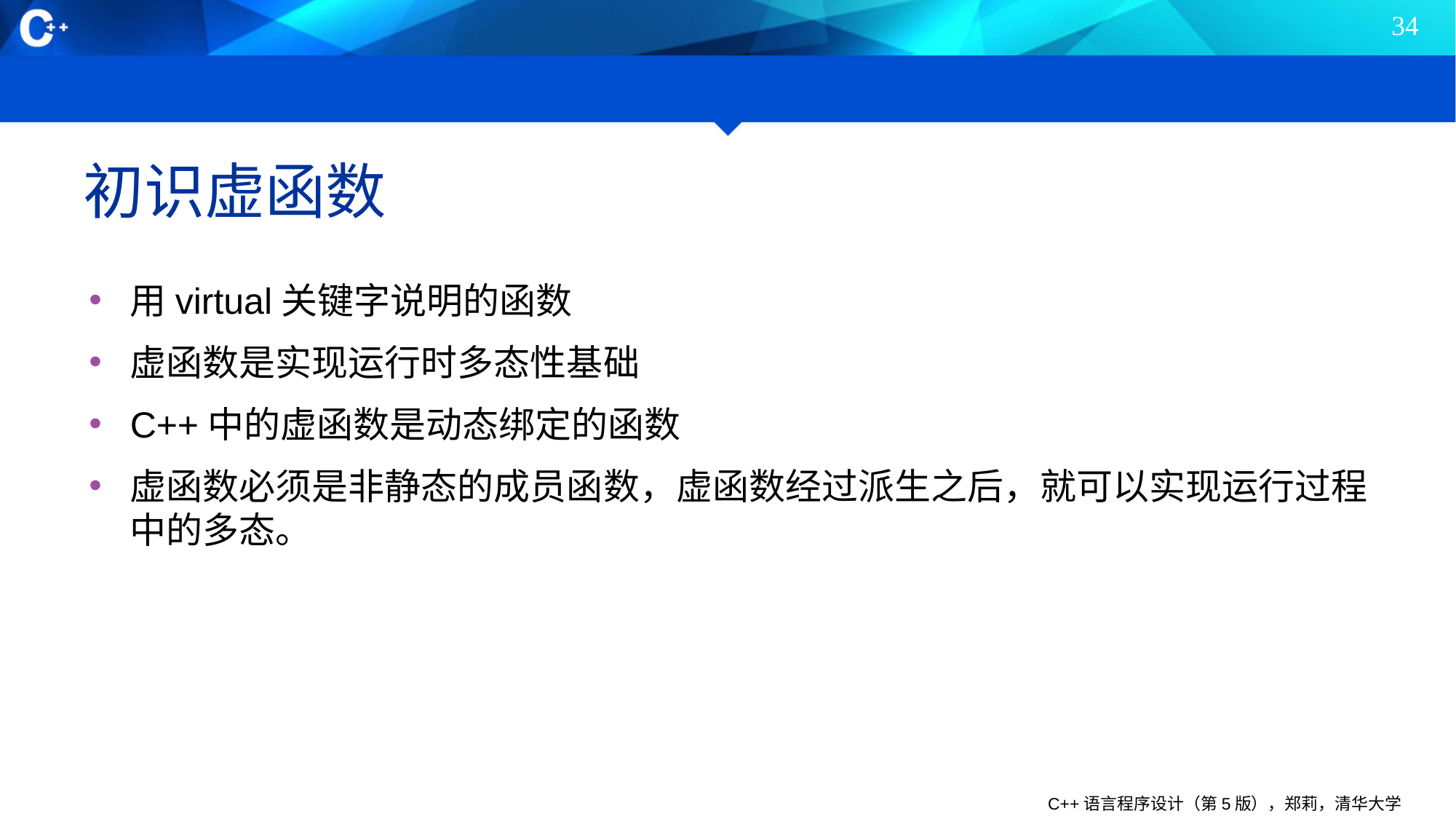

34
# 初识虚函数
用virtual关键字说明的函数
虚函数是实现运行时多态性基础
C++中的虚函数是动态绑定的函数
虚函数必须是非静态的成员函数，虚函数经过派生之后，就可以实现运行过程中的多态。